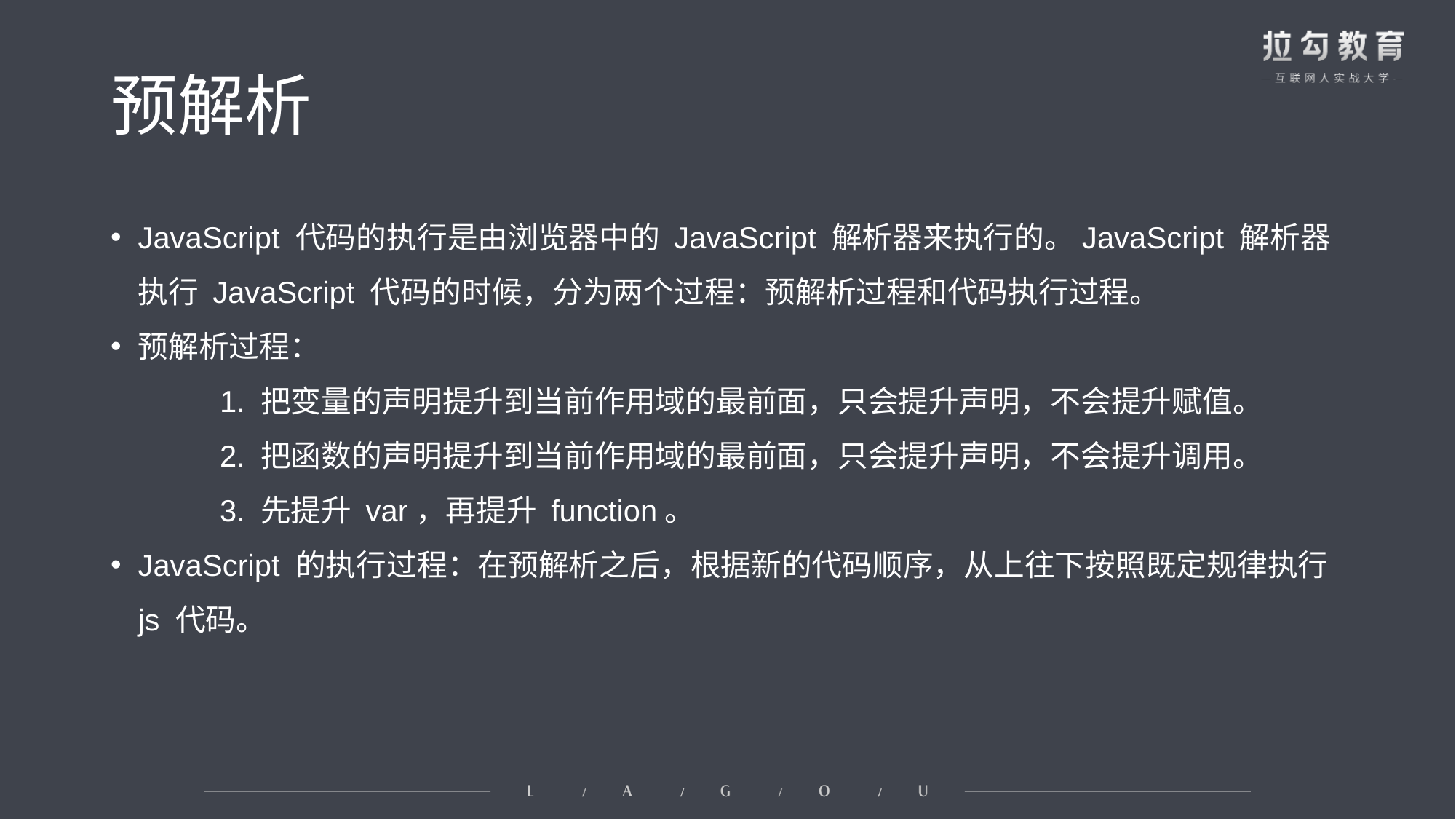

# 预解析
JavaScript 代码的执行是由浏览器中的 JavaScript 解析器来执行的。JavaScript 解析器执行 JavaScript 代码的时候，分为两个过程：预解析过程和代码执行过程。
预解析过程：
	1. 把变量的声明提升到当前作用域的最前面，只会提升声明，不会提升赋值。
	2. 把函数的声明提升到当前作用域的最前面，只会提升声明，不会提升调用。
	3. 先提升 var，再提升 function。
JavaScript 的执行过程：在预解析之后，根据新的代码顺序，从上往下按照既定规律执行 js 代码。